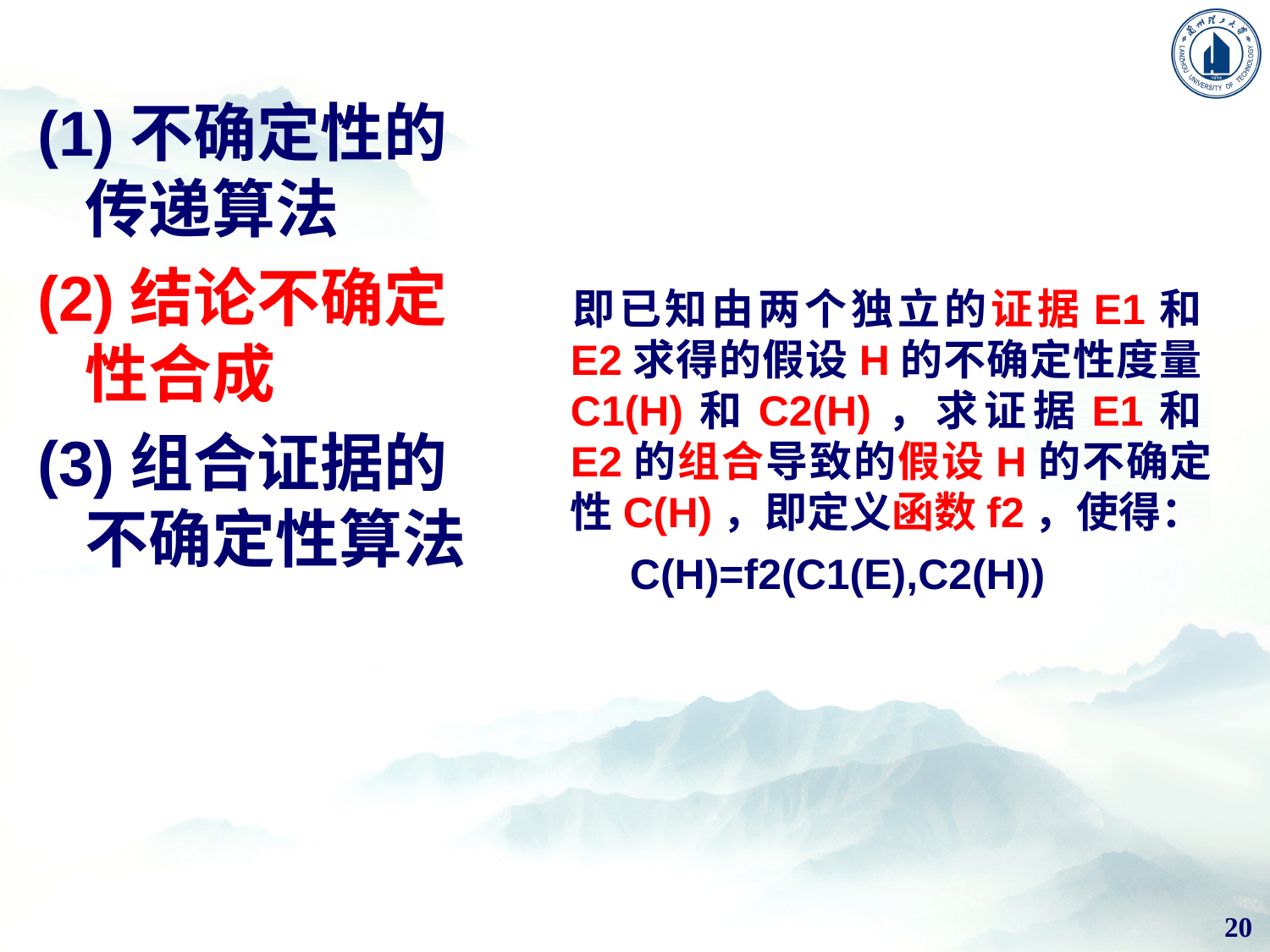

(1)不确定性的传递算法
(2)结论不确定性合成
(3)组合证据的不确定性算法
即已知由两个独立的证据E1和E2求得的假设H的不确定性度量C1(H)和C2(H)，求证据E1和E2的组合导致的假设H的不确定性C(H)，即定义函数f2，使得：
 C(H)=f2(C1(E),C2(H))
20